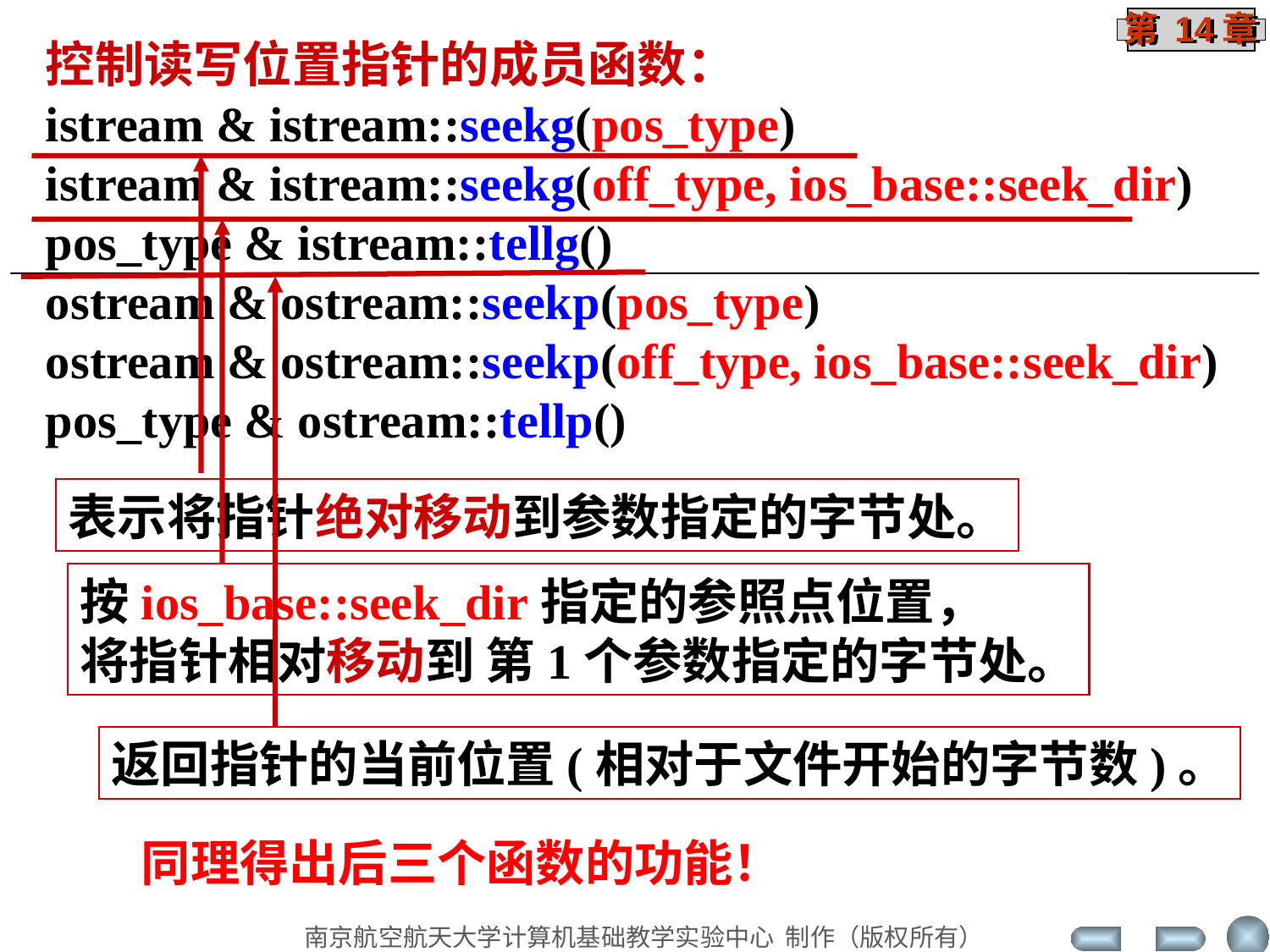

控制读写位置指针的成员函数：
istream & istream::seekg(pos_type)
istream & istream::seekg(off_type, ios_base::seek_dir)
pos_type & istream::tellg()
ostream & ostream::seekp(pos_type)
ostream & ostream::seekp(off_type, ios_base::seek_dir)
pos_type & ostream::tellp()

表示将指针绝对移动到参数指定的字节处。

按ios_base::seek_dir指定的参照点位置，
将指针相对移动到 第1个参数指定的字节处。

返回指针的当前位置(相对于文件开始的字节数)。
同理得出后三个函数的功能！